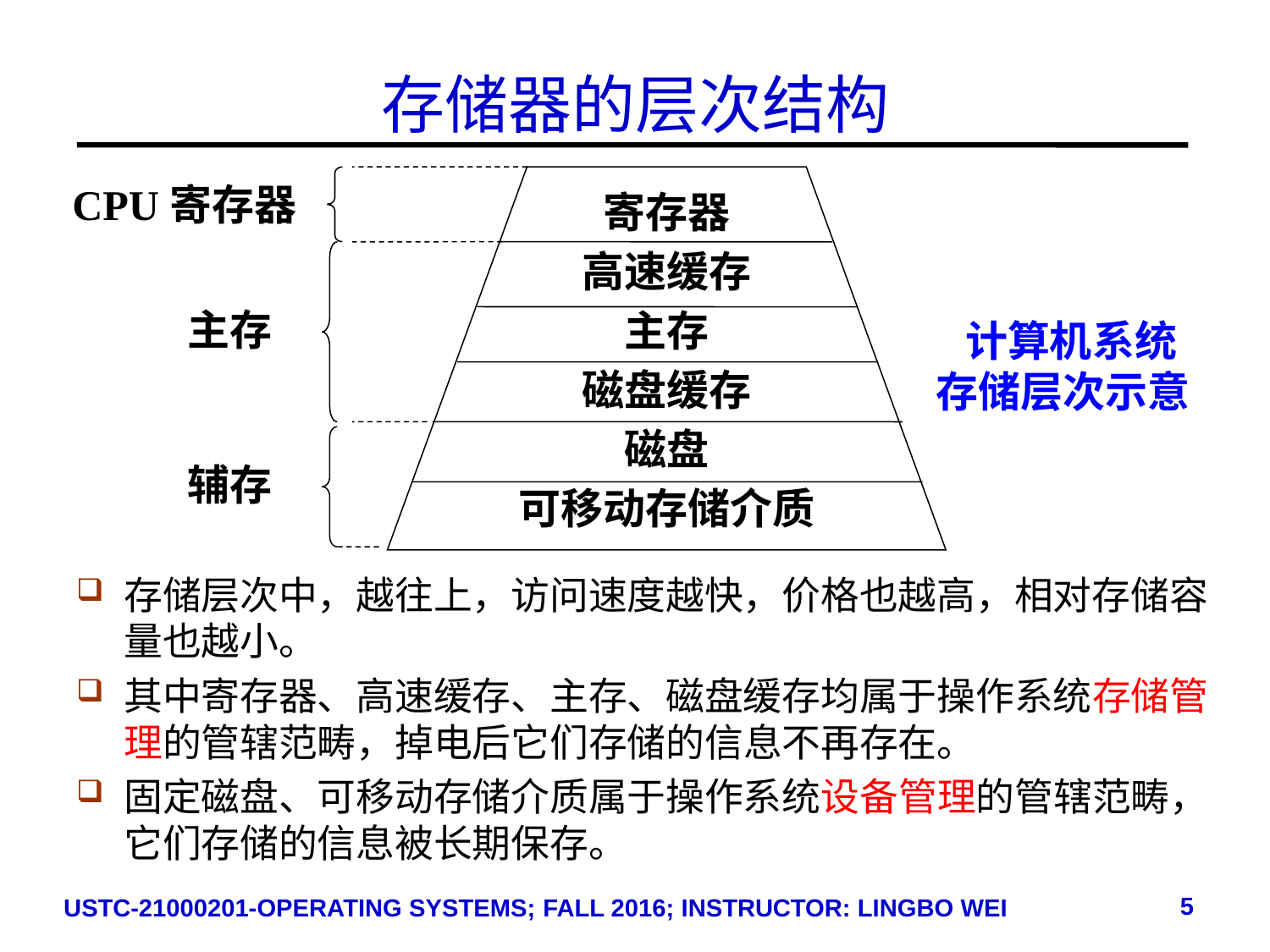

# 存储器的层次结构

寄存器
高速缓存
主存
磁盘缓存
磁盘
可移动存储介质
CPU寄存器

主存

  计算机系统
存储层次示意

辅存

存储层次中，越往上，访问速度越快，价格也越高，相对存储容量也越小。
其中寄存器、高速缓存、主存、磁盘缓存均属于操作系统存储管理的管辖范畴，掉电后它们存储的信息不再存在。
固定磁盘、可移动存储介质属于操作系统设备管理的管辖范畴，它们存储的信息被长期保存。
5
USTC-21000201-OPERATING SYSTEMS; FALL 2016; INSTRUCTOR: LINGBO WEI